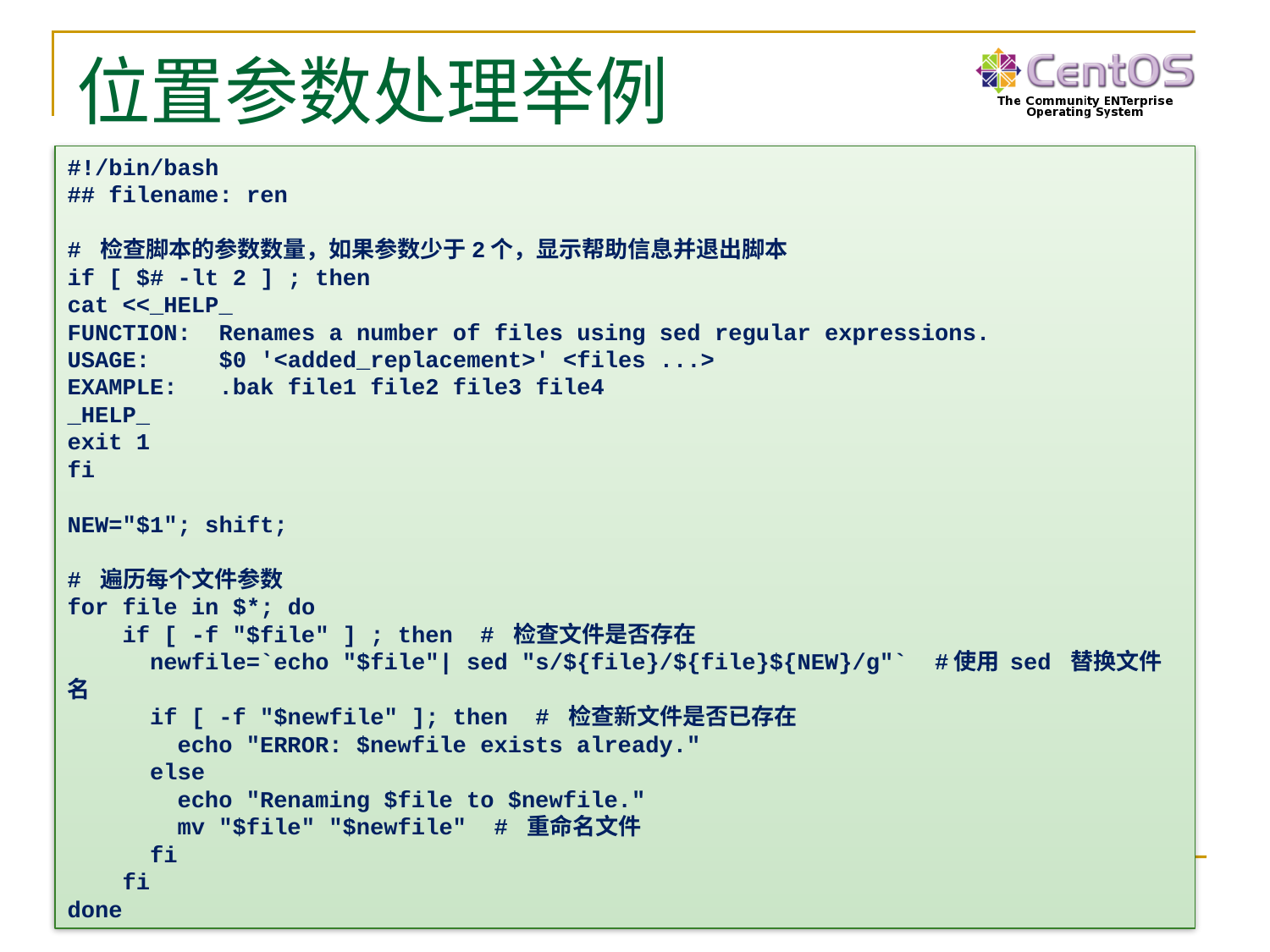

# 位置参数处理举例
#!/bin/bash
## filename: ren

# 检查脚本的参数数量，如果参数少于2个，显示帮助信息并退出脚本
if [ $# -lt 2 ] ; then
cat <<_HELP_
FUNCTION:  Renames a number of files using sed regular expressions.
USAGE:     $0 '<added_replacement>' <files ...>
EXAMPLE:   .bak file1 file2 file3 file4
_HELP_
exit 1
fi

NEW="$1"; shift;

# 遍历每个文件参数
for file in $*; do
    if [ -f "$file" ] ; then  # 检查文件是否存在
      newfile=`echo "$file"| sed "s/${file}/${file}${NEW}/g"`  #使用 sed 替换文件名
      if [ -f "$newfile" ]; then  # 检查新文件是否已存在
        echo "ERROR: $newfile exists already."
      else
        echo "Renaming $file to $newfile."
        mv "$file" "$newfile"  # 重命名文件
      fi
    fi
done
梁如军（linuxbooks@126.com）
Creative Commons License（BY-NC-SA）
2023年11月27日
136